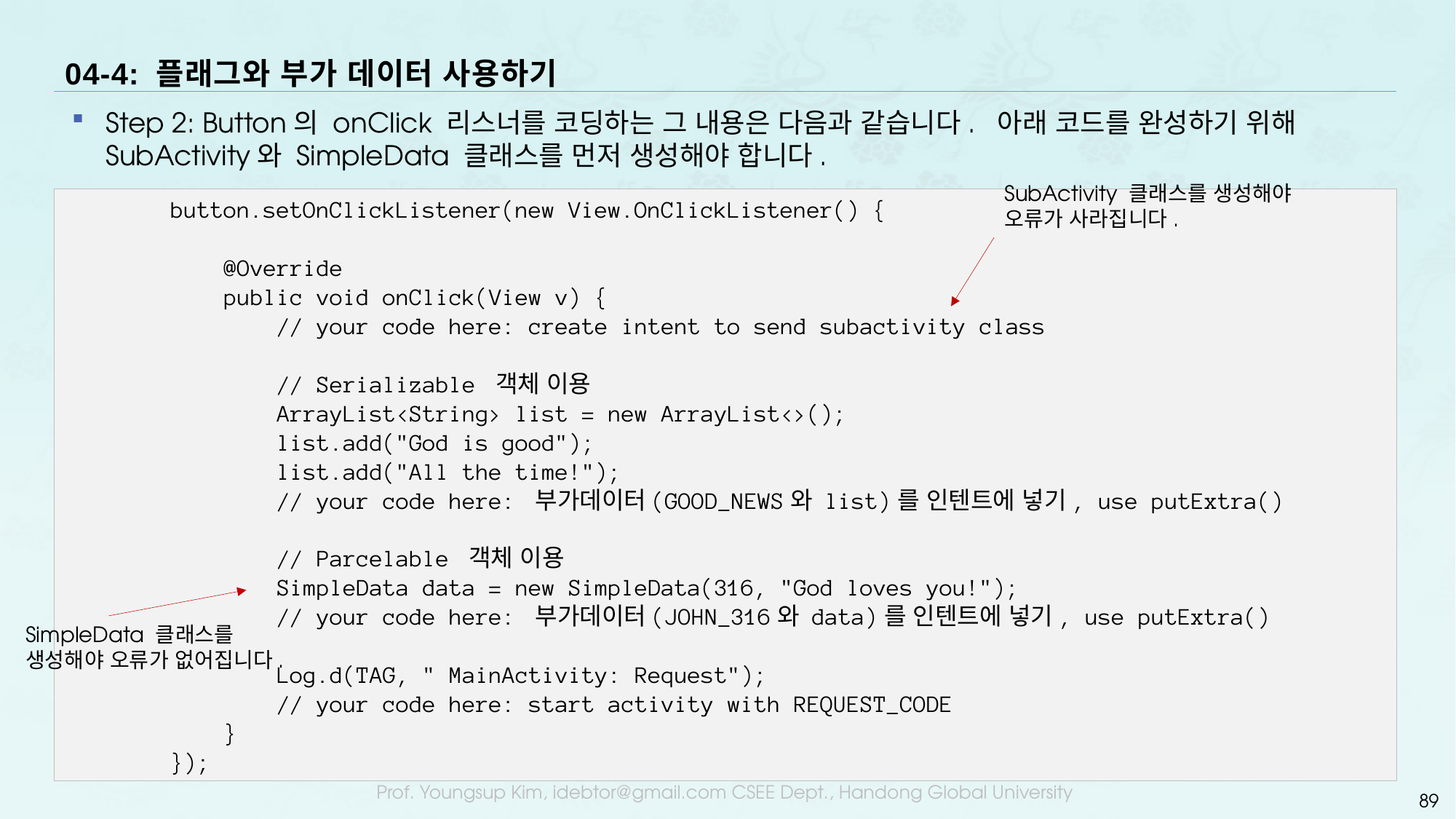

# 04-4: 플래그와 부가 데이터 사용하기
Step 2: Button의 onClick 리스너를 코딩하는 그 내용은 다음과 같습니다.  아래 코드를 완성하기 위해 SubActivity와 SimpleData 클래스를 먼저 생성해야 합니다.
SubActivity 클래스를 생성해야
오류가 사라집니다.
        button.setOnClickListener(new View.OnClickListener() {

            @Override
            public void onClick(View v) {
                // your code here: create intent to send subactivity class

                // Serializable 객체 이용
                ArrayList<String> list = new ArrayList<>();
                list.add("God is good");
                list.add("All the time!");
                // your code here: 부가데이터(GOOD_NEWS와 list)를 인텐트에 넣기, use putExtra()

                // Parcelable 객체 이용
                SimpleData data = new SimpleData(316, "God loves you!");
                // your code here: 부가데이터(JOHN_316와 data)를 인텐트에 넣기, use putExtra()

                Log.d(TAG, " MainActivity: Request");
                // your code here: start activity with REQUEST_CODE
            }
        });
SimpleData 클래스를
생성해야 오류가 없어집니다.
89